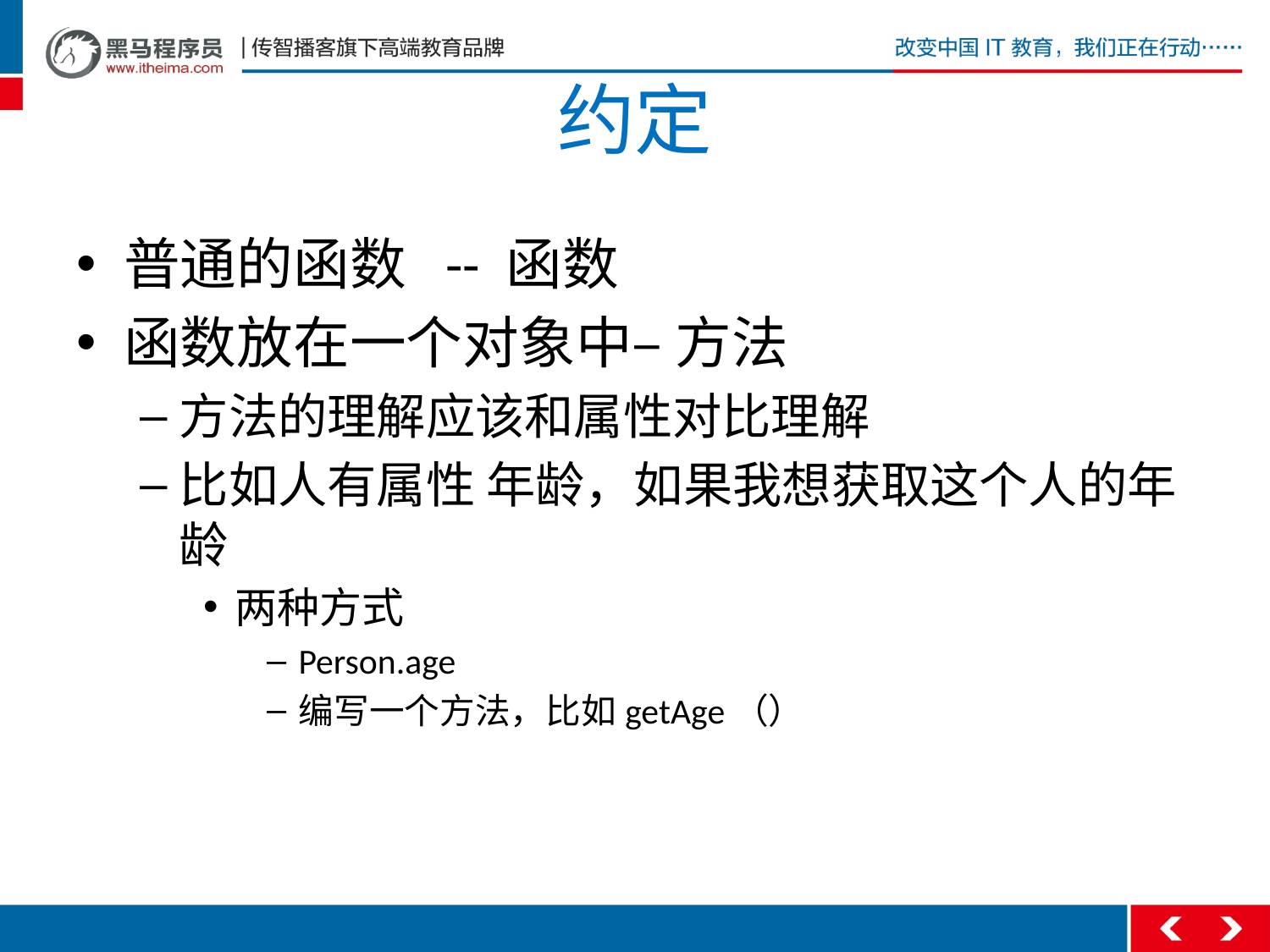

# 约定
普通的函数  -- 函数
函数放在一个对象中– 方法
方法的理解应该和属性对比理解
比如人有属性 年龄，如果我想获取这个人的年龄
两种方式
Person.age
编写一个方法，比如getAge（）